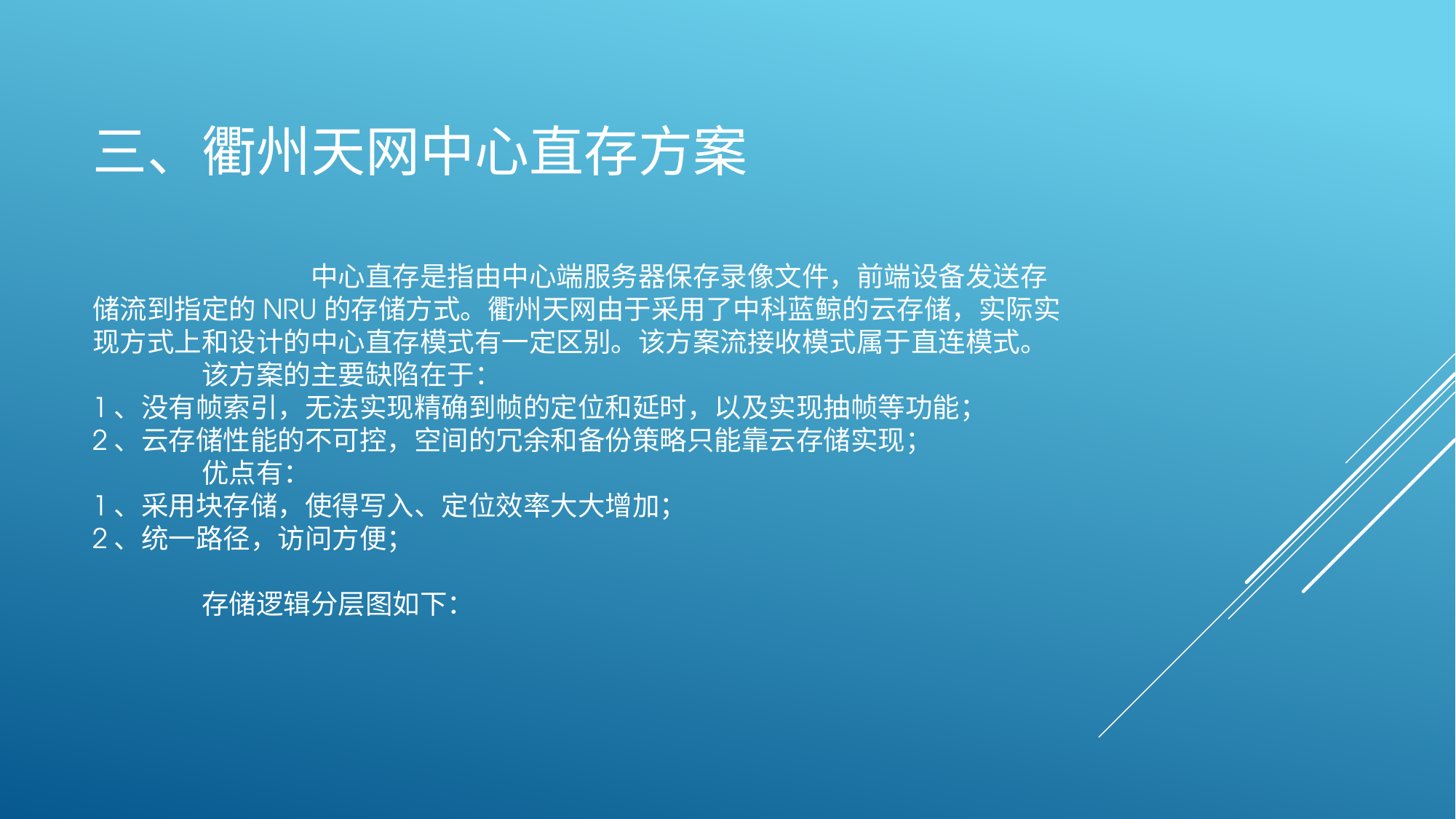

# 三、衢州天网中心直存方案
		中心直存是指由中心端服务器保存录像文件，前端设备发送存储流到指定的NRU的存储方式。衢州天网由于采用了中科蓝鲸的云存储，实际实现方式上和设计的中心直存模式有一定区别。该方案流接收模式属于直连模式。
	该方案的主要缺陷在于：
1、没有帧索引，无法实现精确到帧的定位和延时，以及实现抽帧等功能；
2、云存储性能的不可控，空间的冗余和备份策略只能靠云存储实现；
	优点有：
1、采用块存储，使得写入、定位效率大大增加；
2、统一路径，访问方便；

	存储逻辑分层图如下：